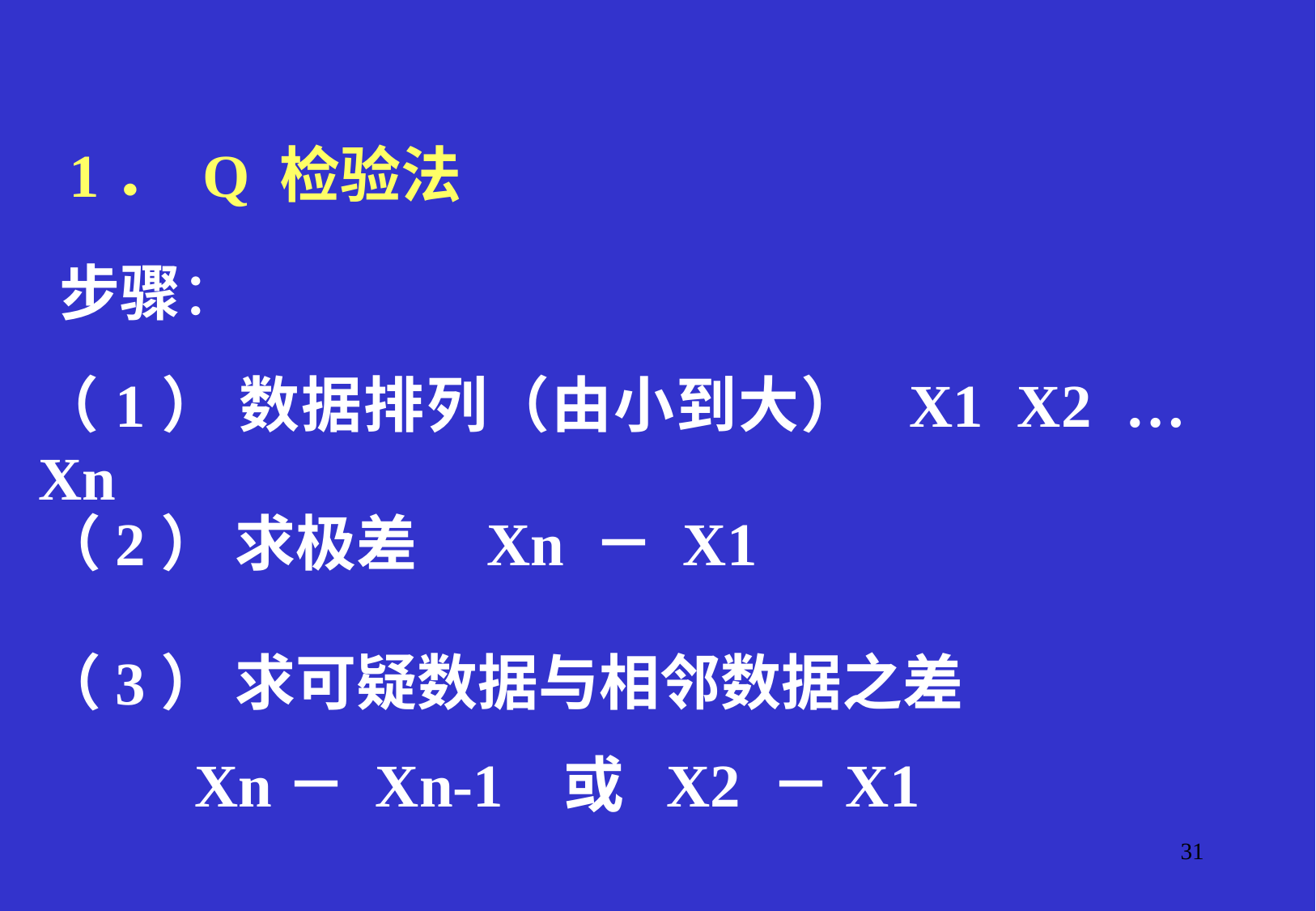

1． Q 检验法
　步骤：
（1） 数据排列（由小到大）  X1  X2  …Xn
 （2） 求极差    Xn － X1
 （3） 求可疑数据与相邻数据之差
            Xn－ Xn-1   或  X2 －X1

31